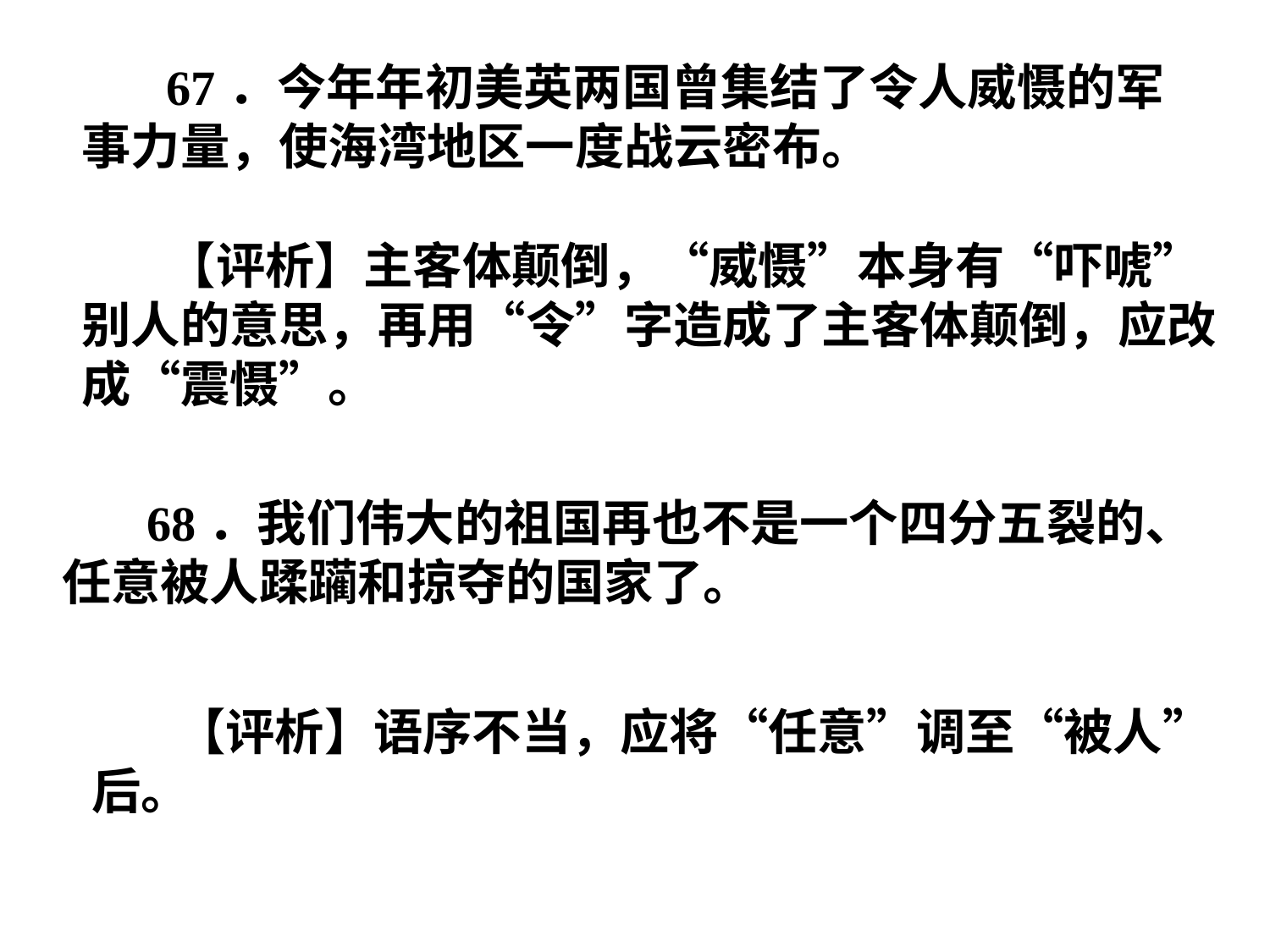

67．今年年初美英两国曾集结了令人威慑的军事力量，使海湾地区一度战云密布。
【评析】主客体颠倒，“威慑”本身有“吓唬”别人的意思，再用“令”字造成了主客体颠倒，应改成“震慑”。
68．我们伟大的祖国再也不是一个四分五裂的、任意被人蹂躏和掠夺的国家了。
【评析】语序不当，应将“任意”调至“被人”后。